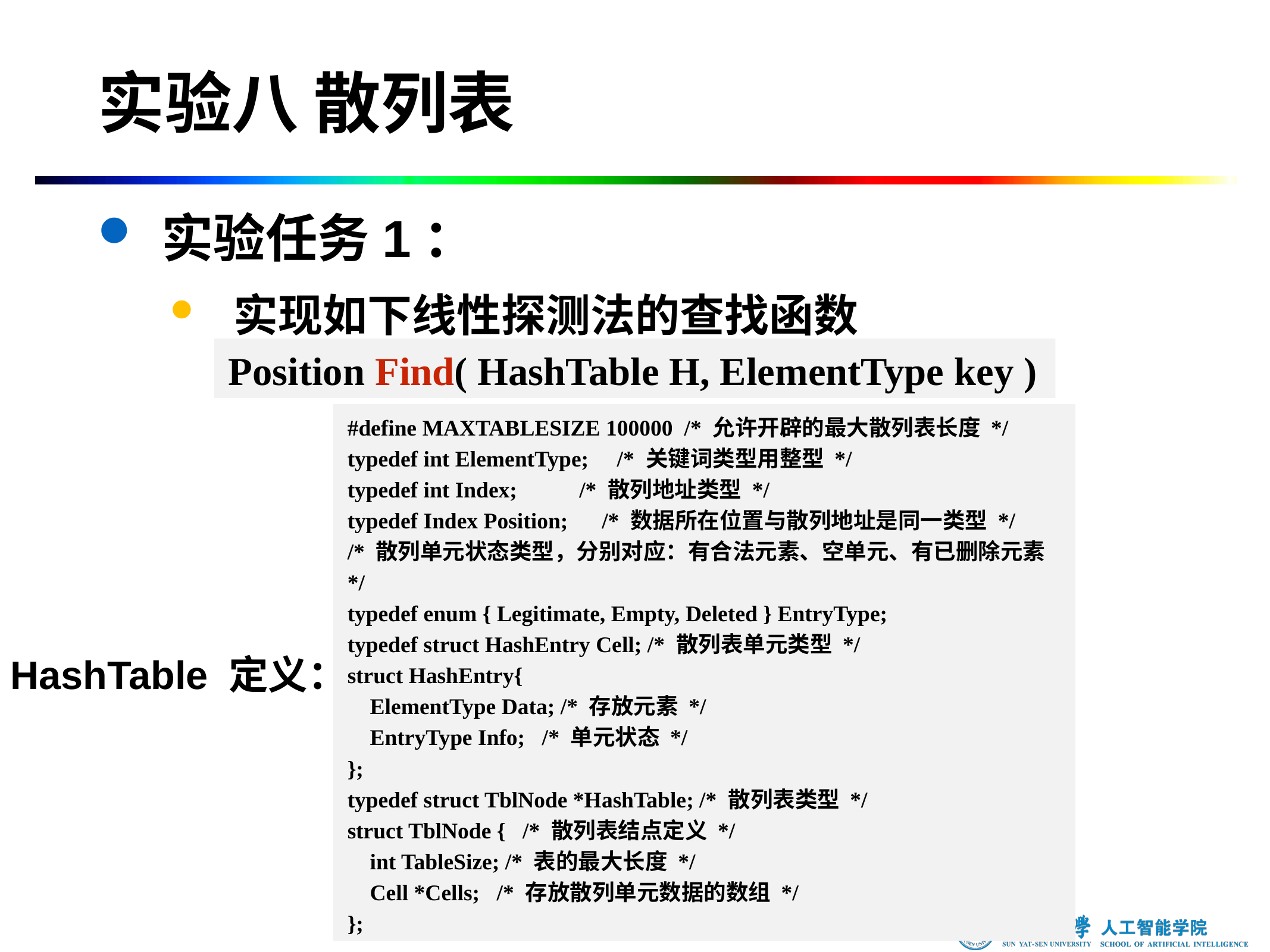

# 实验八 散列表
实验任务1：
实现如下线性探测法的查找函数
Position Find( HashTable H, ElementType key )
#define MAXTABLESIZE 100000  /* 允许开辟的最大散列表长度 */
typedef int ElementType;     /* 关键词类型用整型 */
typedef int Index;           /* 散列地址类型 */
typedef Index Position;      /* 数据所在位置与散列地址是同一类型 */
/* 散列单元状态类型，分别对应：有合法元素、空单元、有已删除元素 */
typedef enum { Legitimate, Empty, Deleted } EntryType;
typedef struct HashEntry Cell; /* 散列表单元类型 */
struct HashEntry{
    ElementType Data; /* 存放元素 */
    EntryType Info;   /* 单元状态 */
};
typedef struct TblNode *HashTable; /* 散列表类型 */
struct TblNode {   /* 散列表结点定义 */
    int TableSize; /* 表的最大长度 */
    Cell *Cells;   /* 存放散列单元数据的数组 */
};
HashTable 定义：